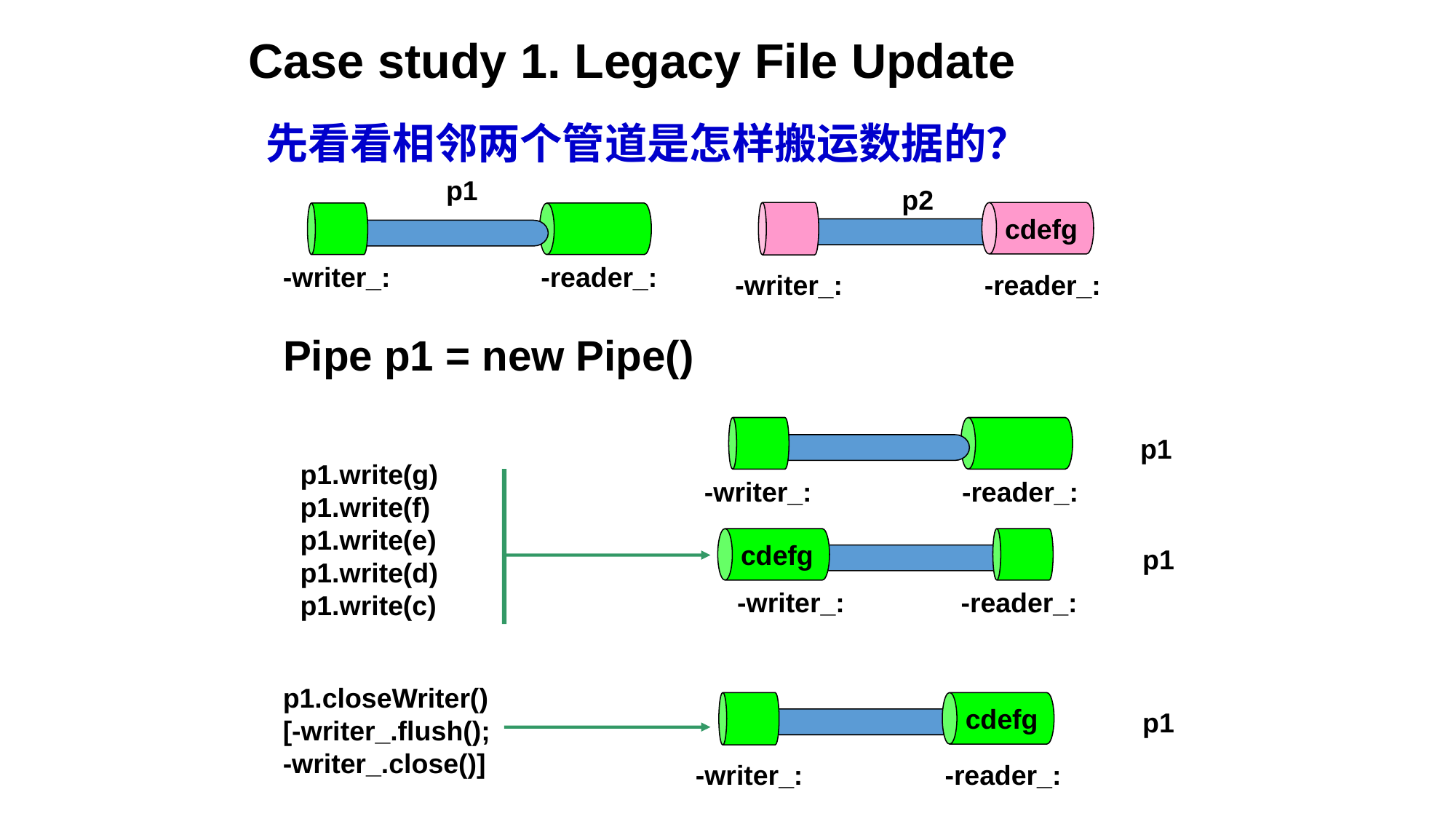

Case study 1. Legacy File Update
先看看相邻两个管道是怎样搬运数据的？
p1
p2

cdefg

-writer_:
-reader_:

-writer_:
-reader_:
Pipe p1 = new Pipe()

-writer_:
-reader_:
p1
p1.write(g)
p1.write(f)
p1.write(e)
p1.write(d)
p1.write(c)

cdefg

-writer_:
-reader_:
p1

p1.closeWriter()
[-writer_.flush();
-writer_.close()]

cdefg

-writer_:
-reader_:
p1